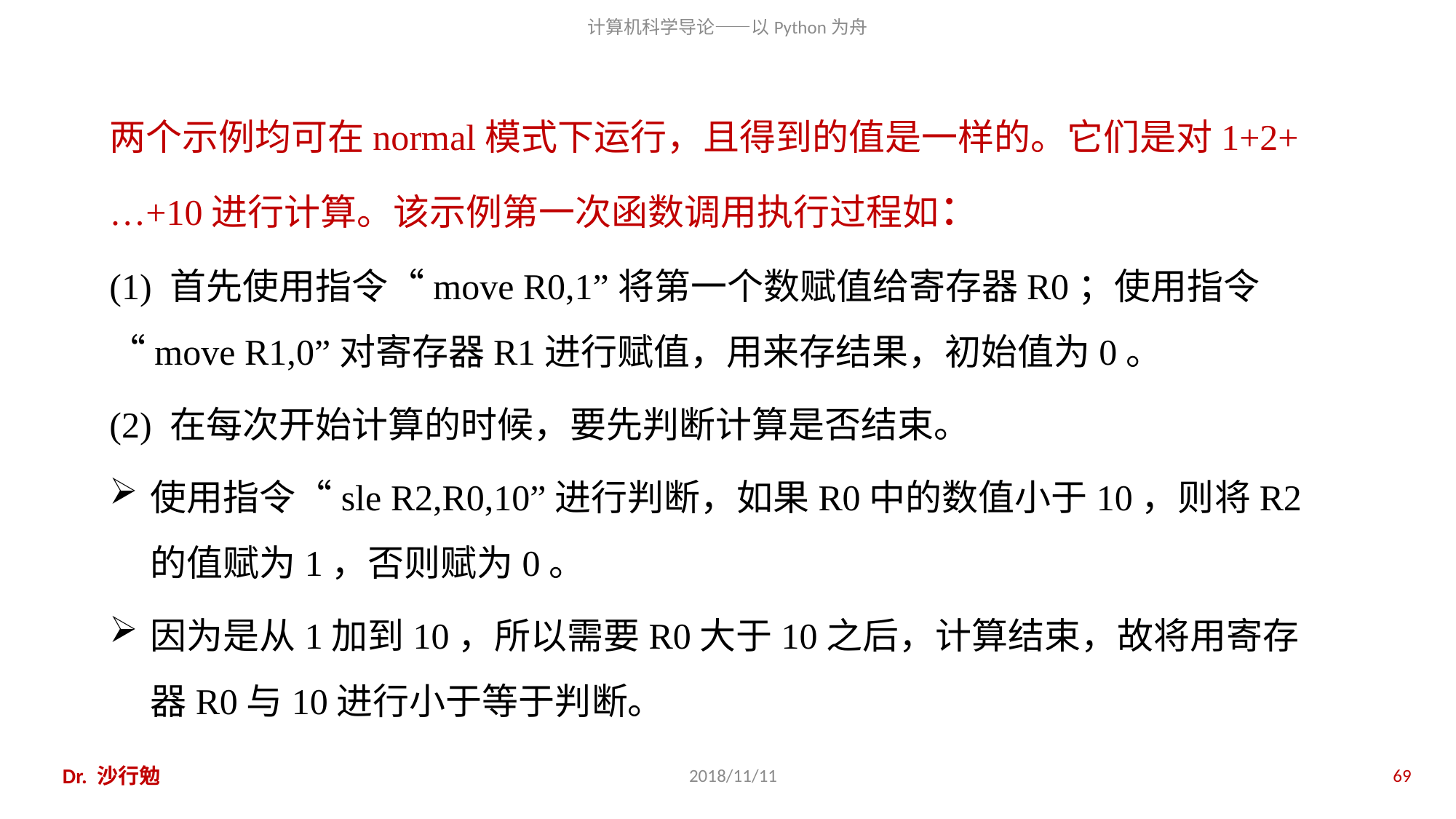

两个示例均可在normal模式下运行，且得到的值是一样的。它们是对1+2+…+10进行计算。该示例第一次函数调用执行过程如：
(1) 首先使用指令“move R0,1”将第一个数赋值给寄存器R0；使用指令“move R1,0”对寄存器R1进行赋值，用来存结果，初始值为0。
(2) 在每次开始计算的时候，要先判断计算是否结束。
使用指令“sle R2,R0,10”进行判断，如果R0中的数值小于10，则将R2的值赋为1，否则赋为0。
因为是从1加到10，所以需要R0大于10之后，计算结束，故将用寄存器R0与10进行小于等于判断。
Dr. 沙行勉
2018/11/11
69